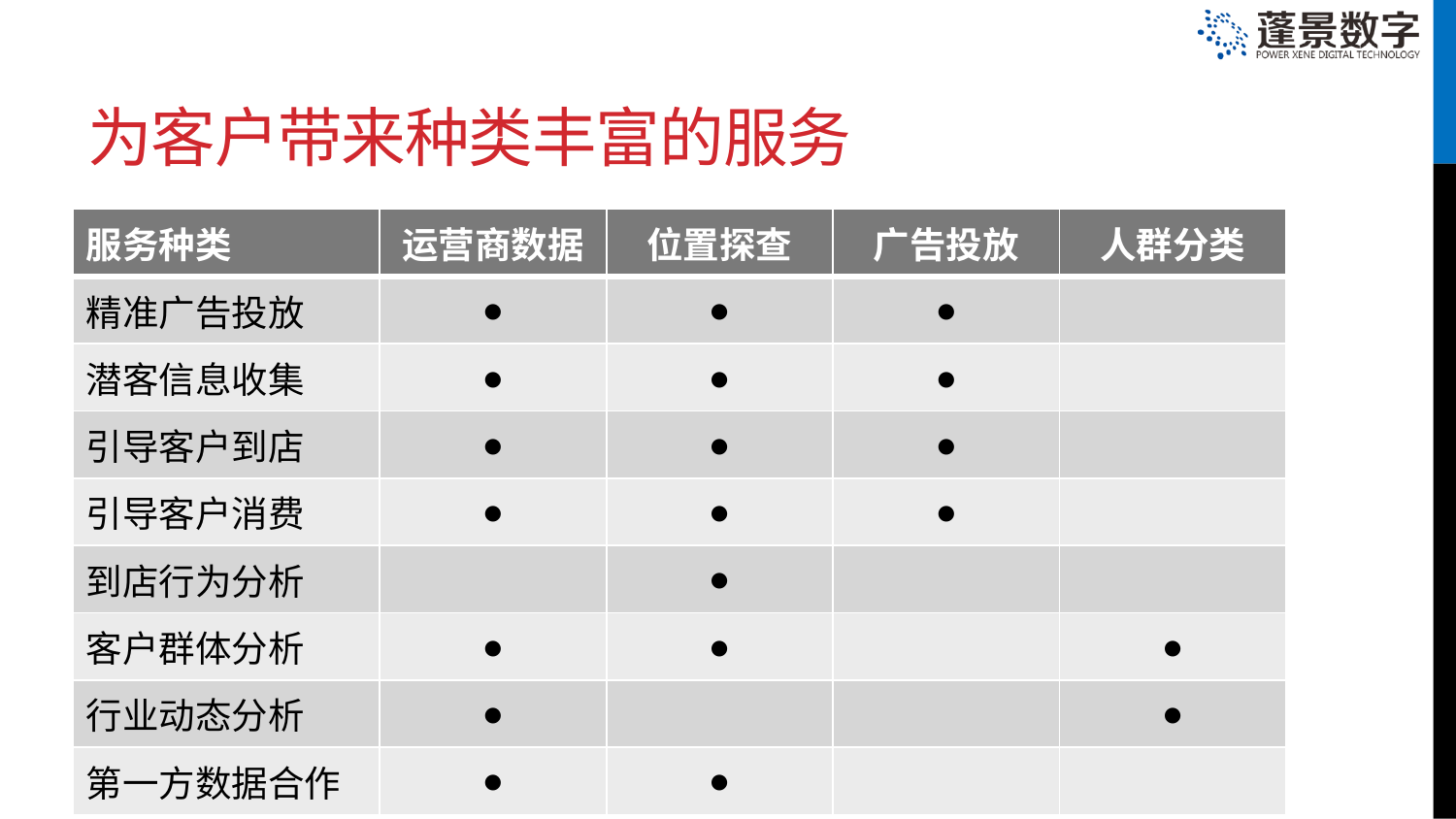

# 为客户带来种类丰富的服务
| 服务种类 | 运营商数据 | 位置探查 | 广告投放 | 人群分类 |
| --- | --- | --- | --- | --- |
| 精准广告投放 | ● | ● | ● |  |
| 潜客信息收集 | ● | ● | ● |  |
| 引导客户到店 | ● | ● | ● |  |
| 引导客户消费 | ● | ● | ● |  |
| 到店行为分析 |  | ● |  |  |
| 客户群体分析 | ● | ● |  | ● |
| 行业动态分析 | ● |  |  | ● |
| 第一方数据合作 | ● | ● |  |  |